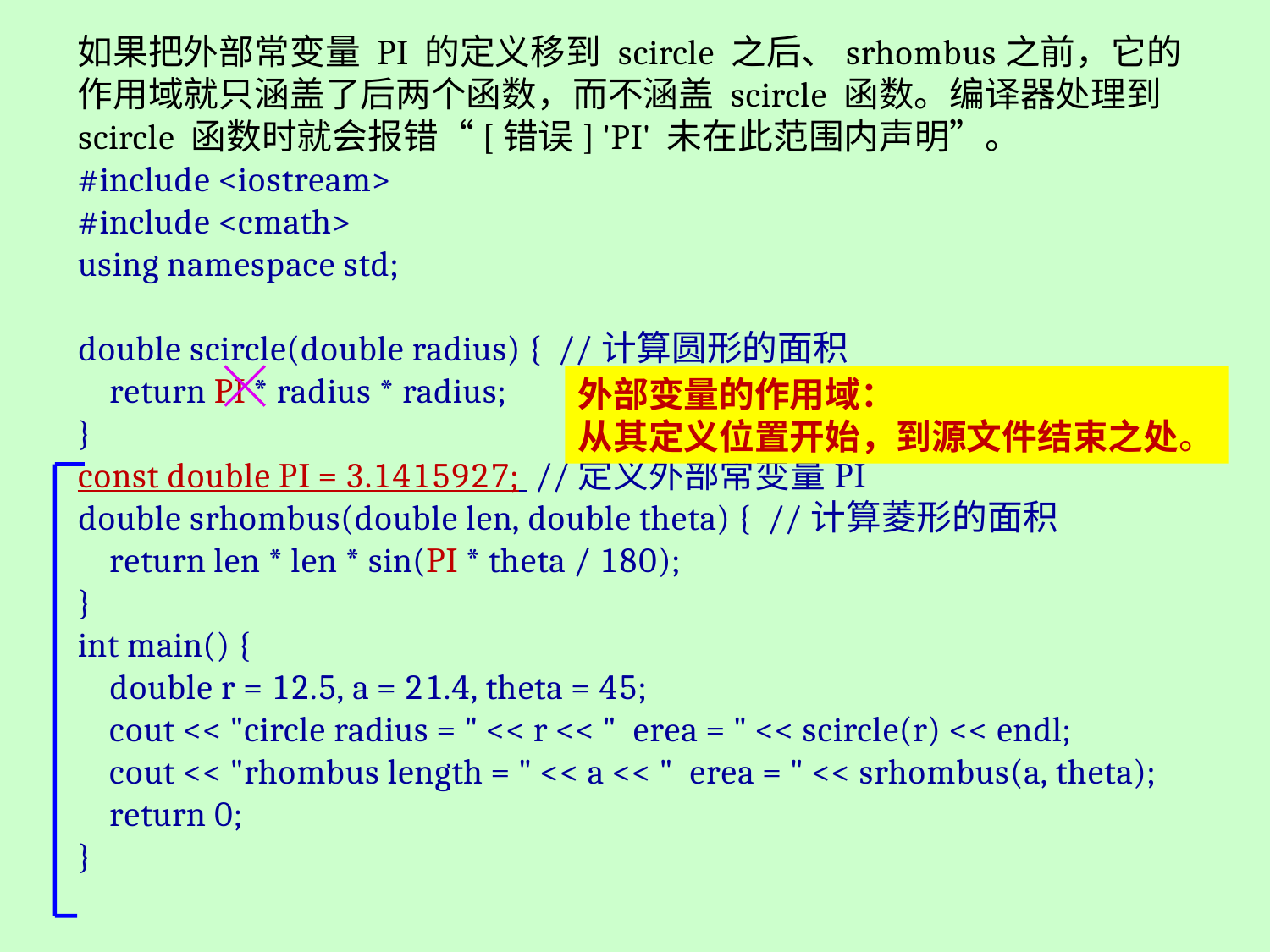

如果把外部常变量 PI 的定义移到 scircle 之后、srhombus之前，它的作用域就只涵盖了后两个函数，而不涵盖 scircle 函数。编译器处理到 scircle 函数时就会报错“[错误] 'PI' 未在此范围内声明”。
#include <iostream>
#include <cmath>
using namespace std;

double scircle(double radius) {  //计算圆形的面积
    return PI * radius * radius;
}
const double PI = 3.1415927;  //定义外部常变量PI
double srhombus(double len, double theta) {  //计算菱形的面积
    return len * len * sin(PI * theta / 180);
}
int main() {
    double r = 12.5, a = 21.4, theta = 45;
    cout << "circle radius = " << r << "  erea = " << scircle(r) << endl;
    cout << "rhombus length = " << a << "  erea = " << srhombus(a, theta);
    return 0;
}

外部变量的作用域：
从其定义位置开始，到源文件结束之处。

6